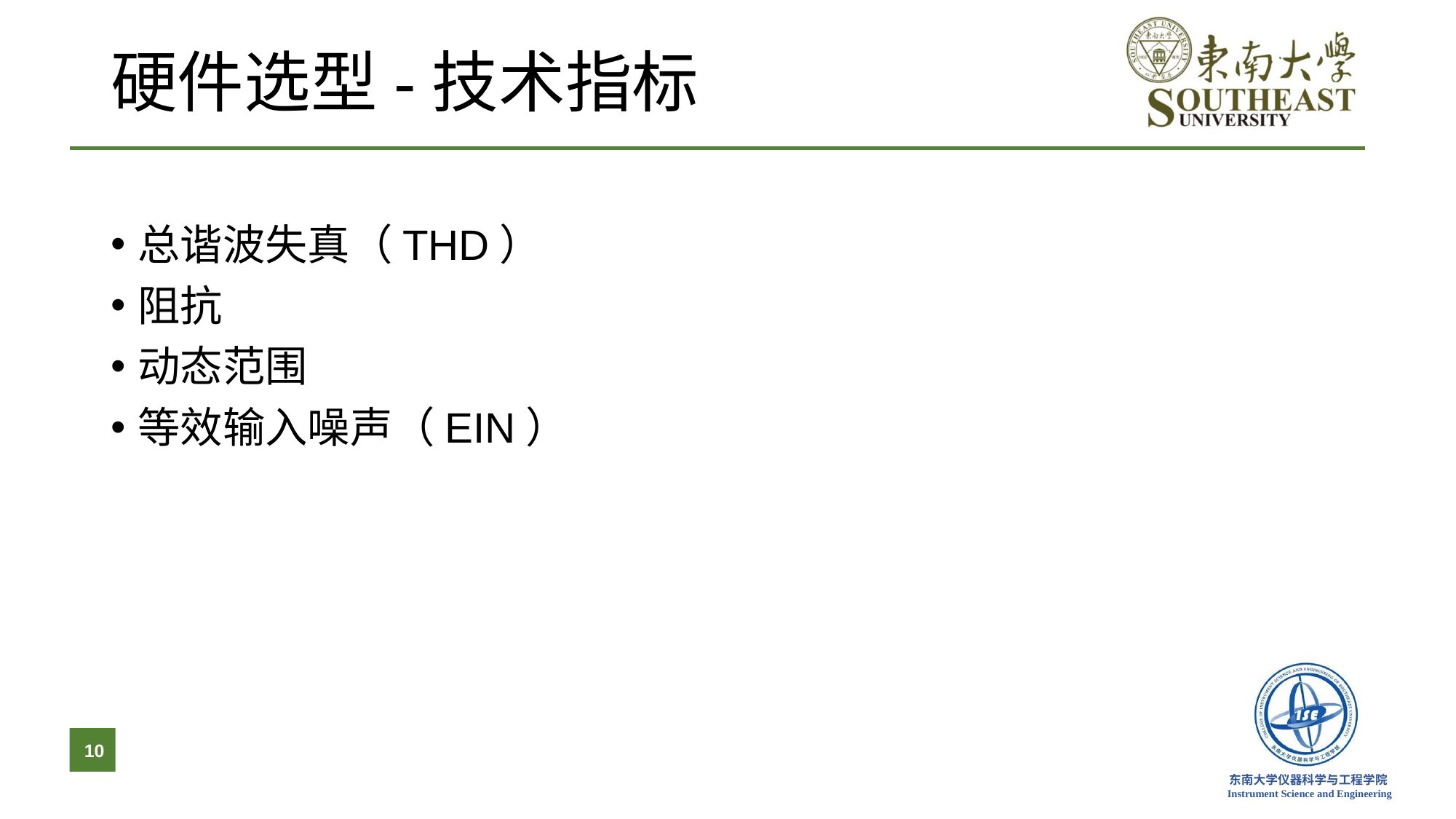

# 硬件选型-技术指标
总谐波失真（THD）
阻抗
动态范围
等效输入噪声（EIN）

10